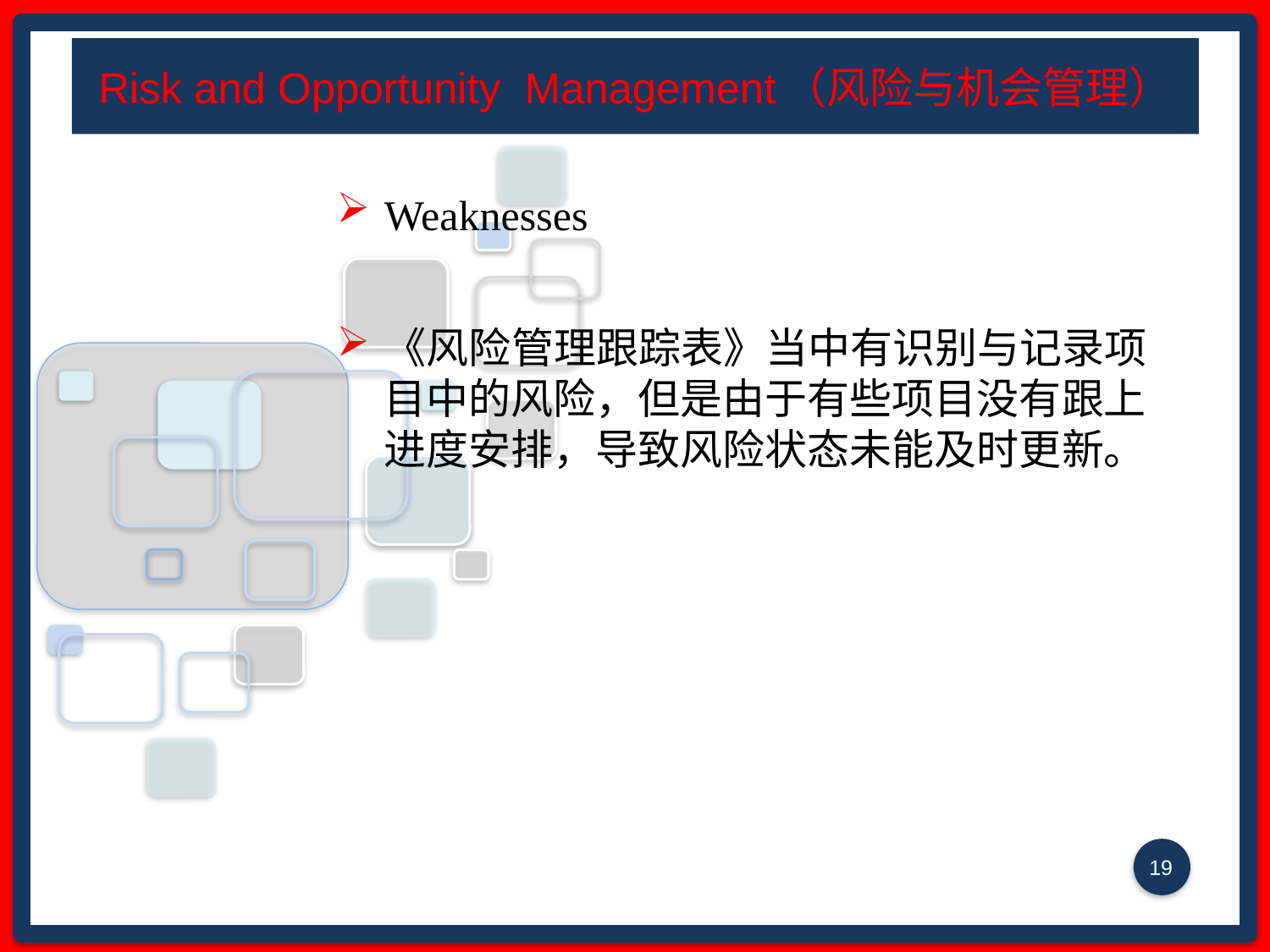

# Risk and Opportunity  Management（风险与机会管理）
Weaknesses

《风险管理跟踪表》当中有识别与记录项目中的风险，但是由于有些项目没有跟上进度安排，导致风险状态未能及时更新。